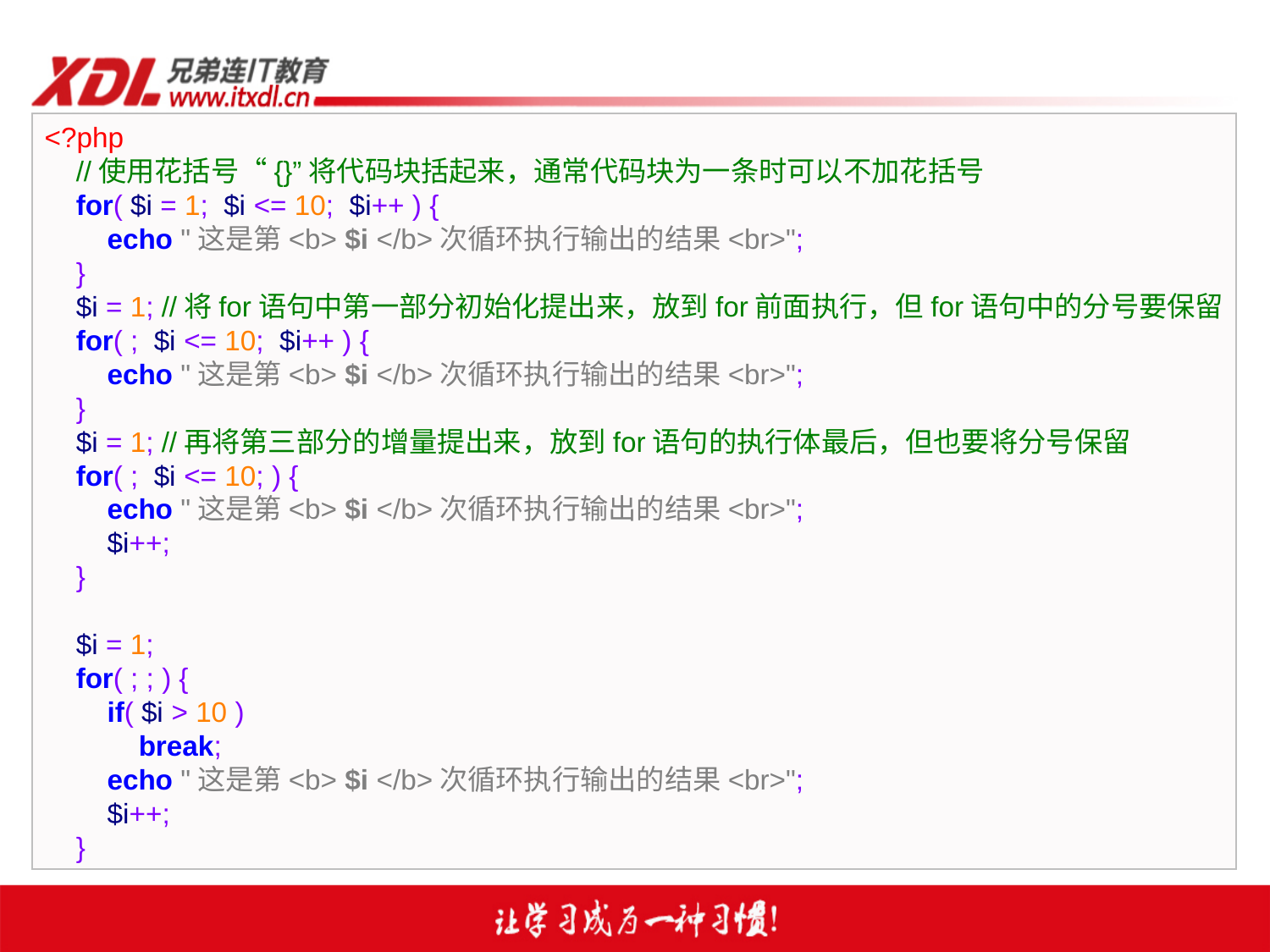

<?php
    //使用花括号“{}”将代码块括起来，通常代码块为一条时可以不加花括号
    for( $i = 1;  $i <= 10;  $i++ ) {
        echo "这是第<b> $i </b>次循环执行输出的结果<br>";
    }
    $i = 1; //将for语句中第一部分初始化提出来，放到for前面执行，但for语句中的分号要保留
    for( ;  $i <= 10;  $i++ ) {
        echo "这是第<b> $i </b>次循环执行输出的结果<br>";
    }
    $i = 1; //再将第三部分的增量提出来，放到for语句的执行体最后，但也要将分号保留
    for( ;  $i <= 10; ) {
        echo "这是第<b> $i </b>次循环执行输出的结果<br>";
        $i++;
    }

    $i = 1;
    for( ; ; ) {
        if( $i > 10 )
            break;
        echo "这是第<b> $i </b>次循环执行输出的结果<br>";
        $i++;
    }